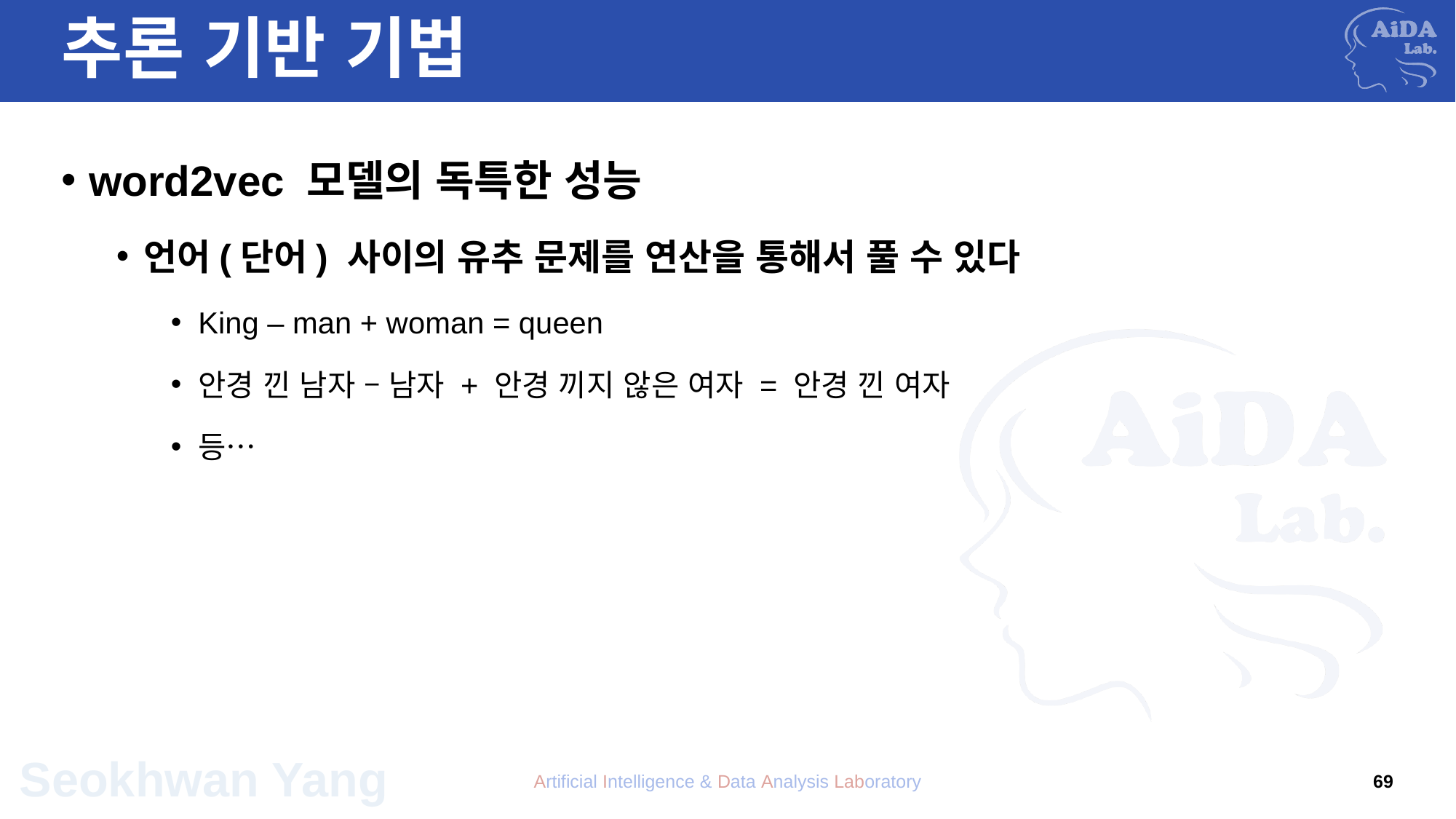

# 추론 기반 기법
word2vec 모델의 독특한 성능
언어(단어) 사이의 유추 문제를 연산을 통해서 풀 수 있다
King – man + woman = queen
안경 낀 남자 – 남자 + 안경 끼지 않은 여자 = 안경 낀 여자
등…

Artificial Intelligence & Data Analysis Laboratory
69